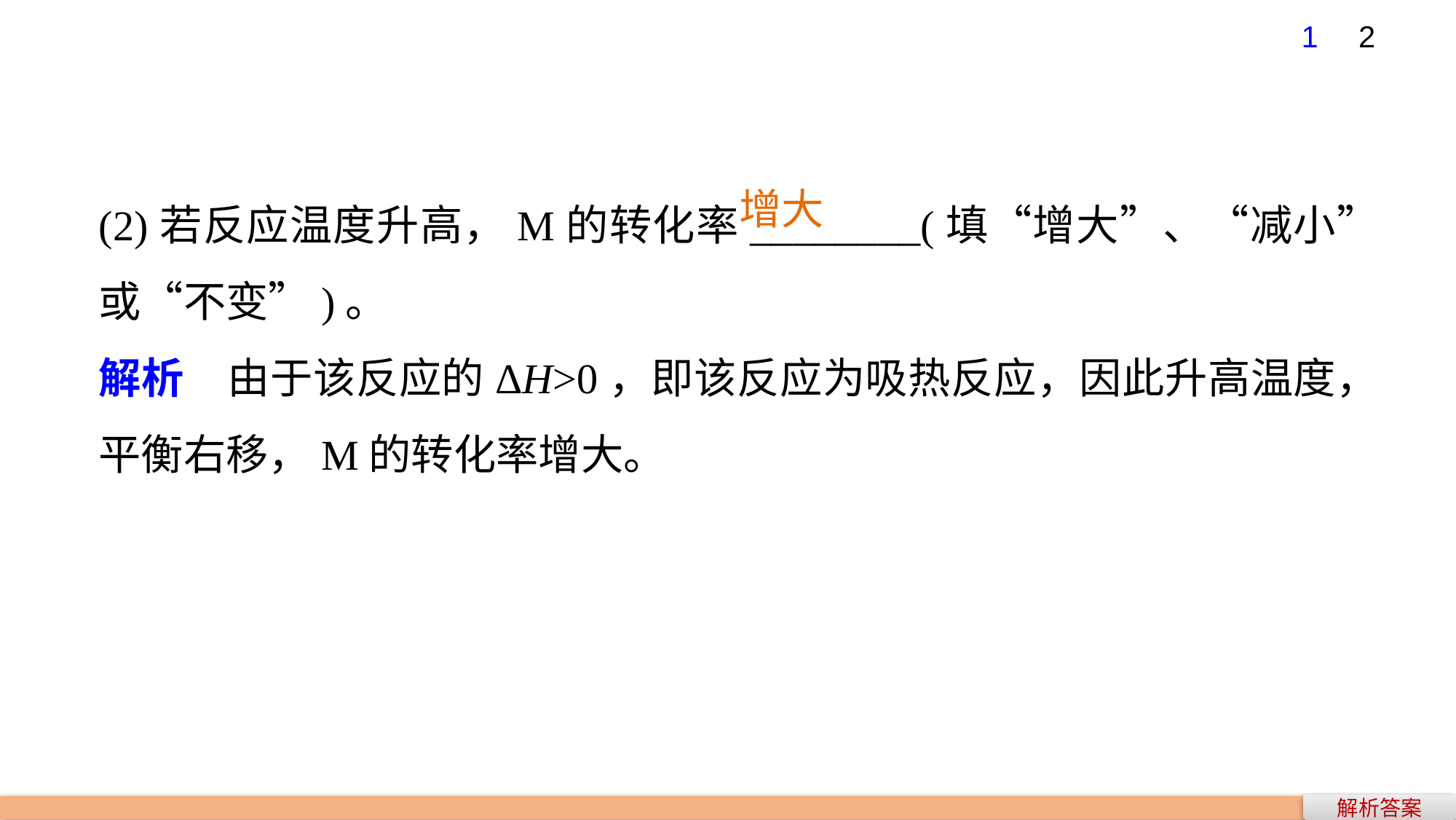

1
2
(2)若反应温度升高，M的转化率________(填“增大”、“减小”或“不变”)。
解析　由于该反应的ΔH>0，即该反应为吸热反应，因此升高温度，平衡右移，M的转化率增大。
增大
解析答案